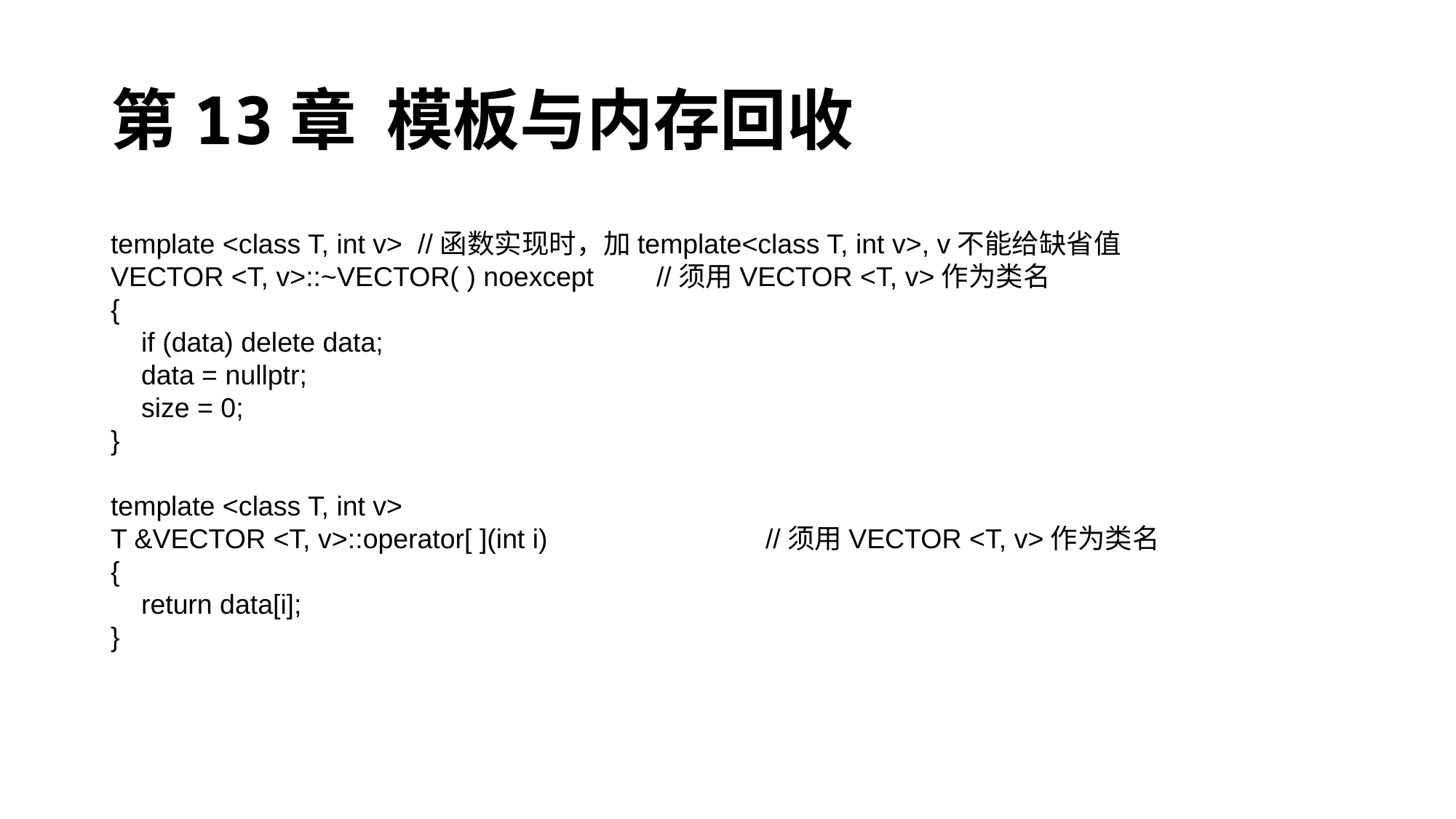

# 第13章  模板与内存回收
template <class T, int v>  //函数实现时，加template<class T, int v>, v不能给缺省值
VECTOR <T, v>::~VECTOR( ) noexcept 	//须用VECTOR <T, v>作为类名
{
    if (data) delete data;
    data = nullptr;
    size = 0;
}

template <class T, int v>
T &VECTOR <T, v>::operator[ ](int i) 		//须用VECTOR <T, v>作为类名
{
    return data[i];
}